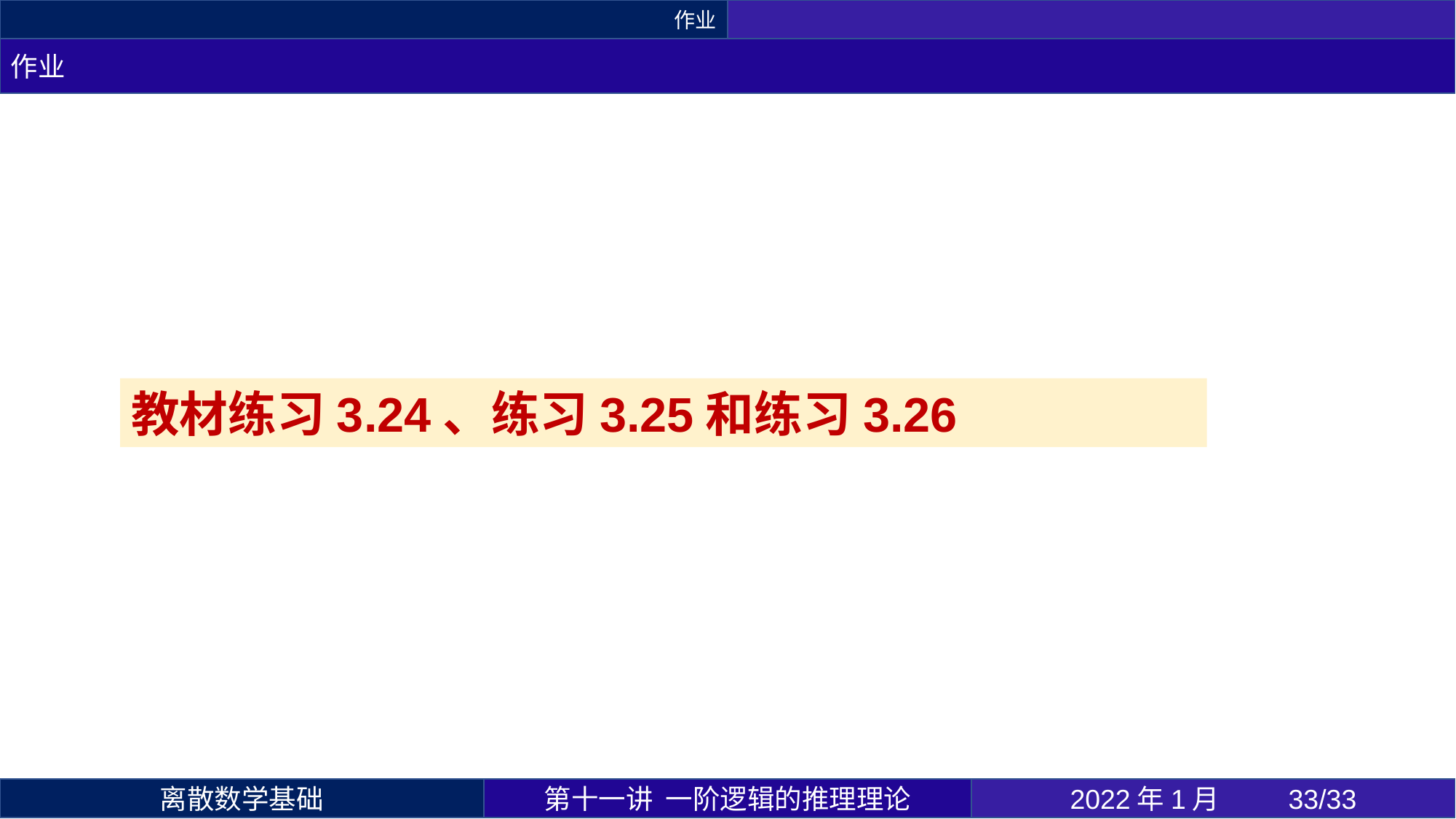

作业
作业
教材练习3.24、练习3.25和练习3.26
第十一讲  一阶逻辑的推理理论
2022年1月 	33/33
离散数学基础